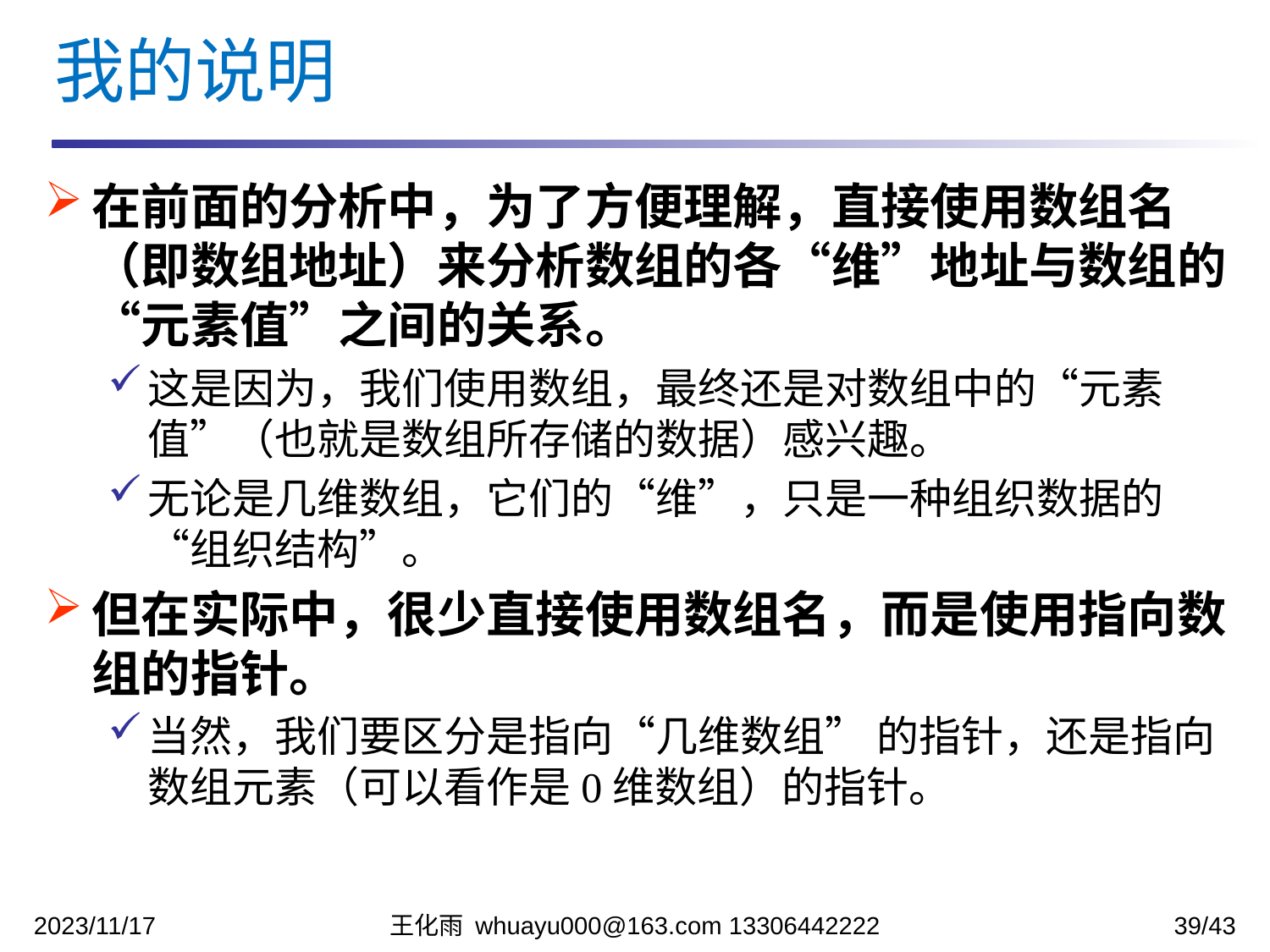

我的说明
在前面的分析中，为了方便理解，直接使用数组名（即数组地址）来分析数组的各“维”地址与数组的“元素值”之间的关系。
这是因为，我们使用数组，最终还是对数组中的“元素值”（也就是数组所存储的数据）感兴趣。
无论是几维数组，它们的“维”，只是一种组织数据的“组织结构”。
但在实际中，很少直接使用数组名，而是使用指向数组的指针。
当然，我们要区分是指向“几维数组” 的指针，还是指向数组元素（可以看作是0维数组）的指针。
2023/11/17
王化雨 whuayu000@163.com 13306442222
39/43